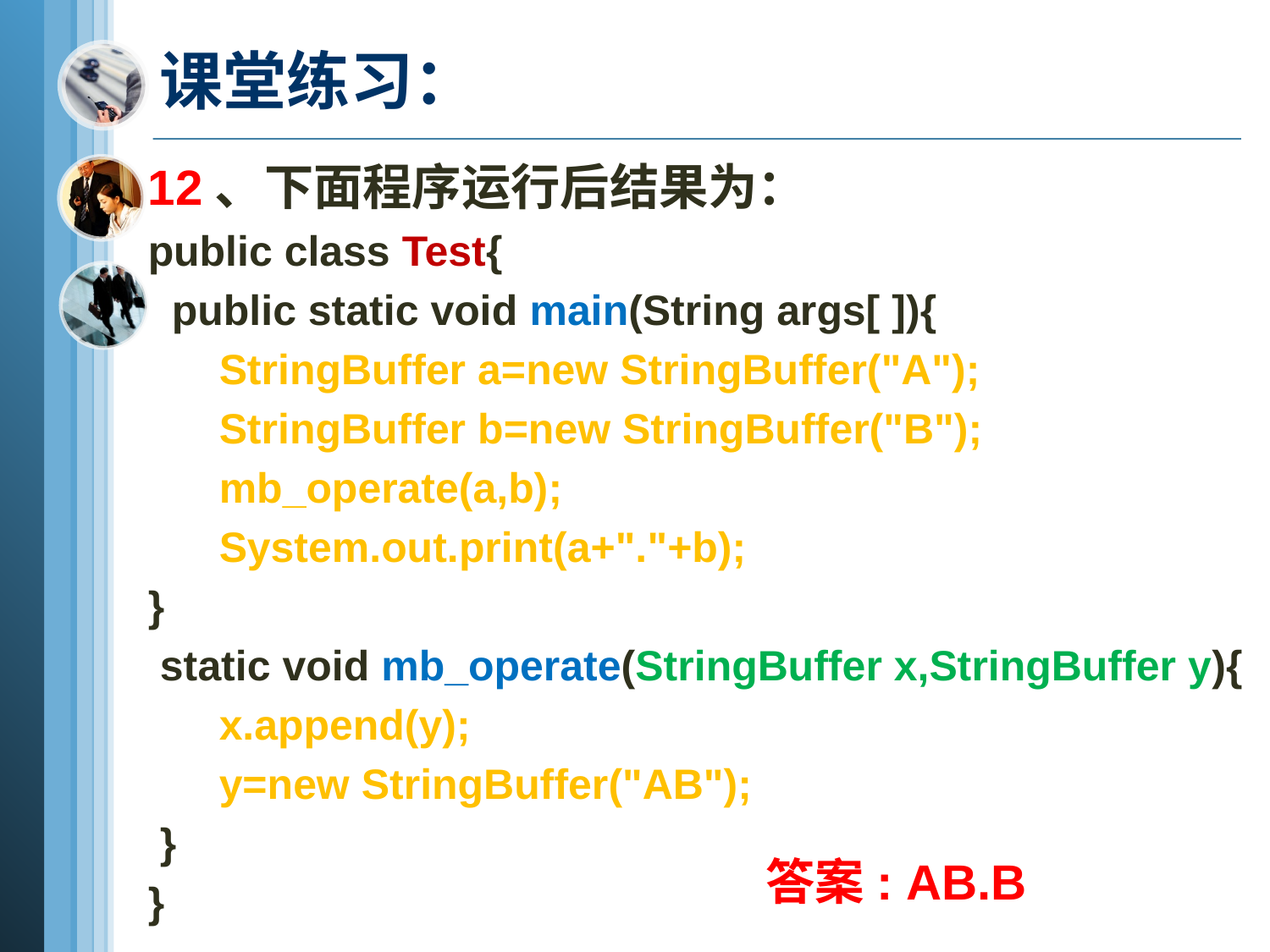

# 课堂练习：
12、下面程序运行后结果为：
public class Test{
  public static void main(String args[ ]){
      StringBuffer a=new StringBuffer("A");
      StringBuffer b=new StringBuffer("B");
      mb_operate(a,b);
      System.out.print(a+"."+b);
}
 static void mb_operate(StringBuffer x,StringBuffer y){
      x.append(y);
      y=new StringBuffer("AB");
 }
}
答案: AB.B